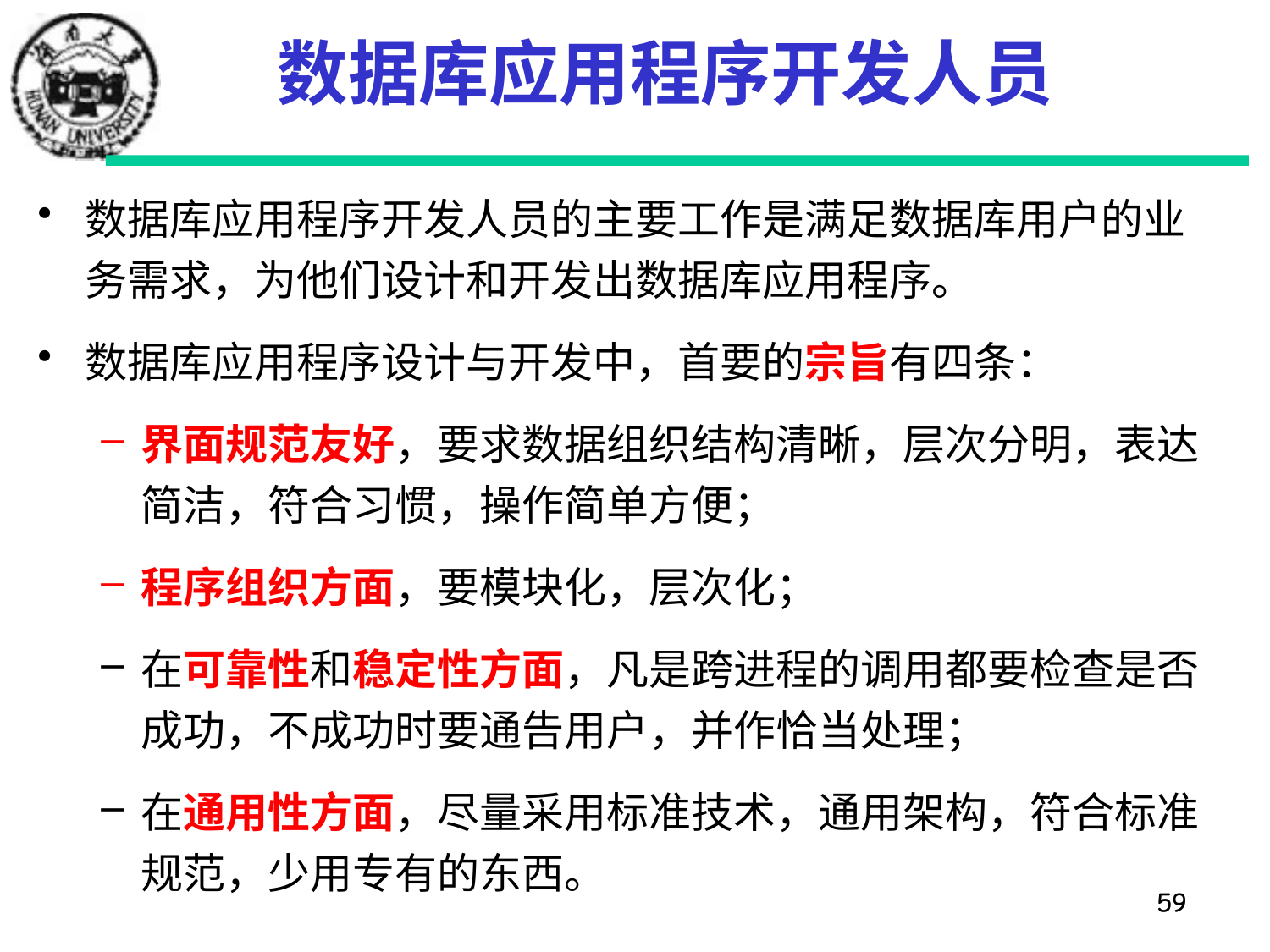

# 数据库应用程序开发人员
数据库应用程序开发人员的主要工作是满足数据库用户的业务需求，为他们设计和开发出数据库应用程序。
数据库应用程序设计与开发中，首要的宗旨有四条：
界面规范友好，要求数据组织结构清晰，层次分明，表达简洁，符合习惯，操作简单方便；
程序组织方面，要模块化，层次化；
在可靠性和稳定性方面，凡是跨进程的调用都要检查是否成功，不成功时要通告用户，并作恰当处理；
在通用性方面，尽量采用标准技术，通用架构，符合标准规范，少用专有的东西。
59